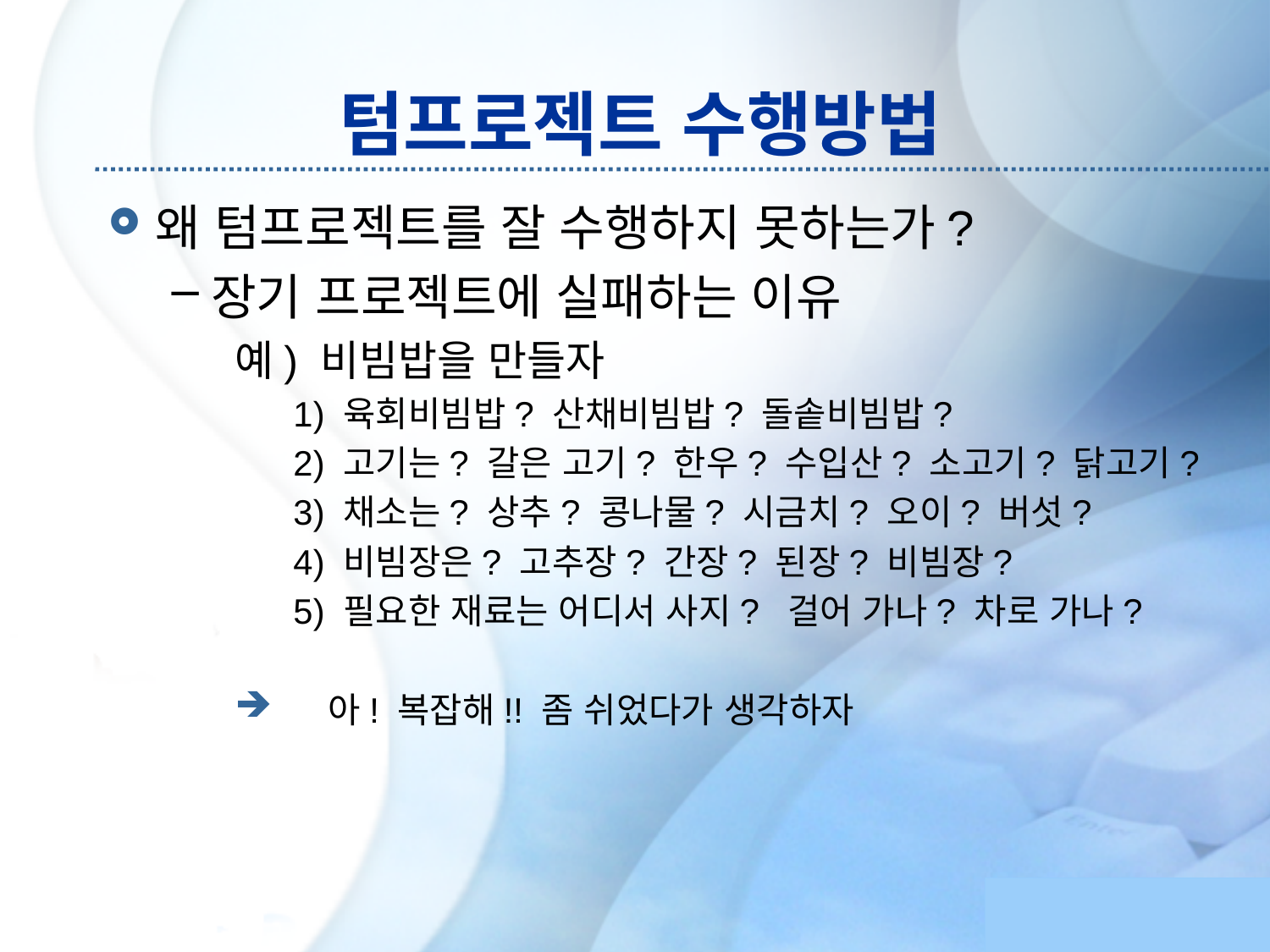

# 텀프로젝트 수행방법
왜 텀프로젝트를 잘 수행하지 못하는가?
장기 프로젝트에 실패하는 이유
예) 비빔밥을 만들자
      1) 육회비빔밥? 산채비빔밥? 돌솥비빔밥?
      2) 고기는? 갈은 고기? 한우? 수입산? 소고기? 닭고기?
      3) 채소는? 상추? 콩나물? 시금치? 오이? 버섯?
      4) 비빔장은? 고추장? 간장? 된장? 비빔장?
      5) 필요한 재료는 어디서 사지?  걸어 가나? 차로 가나?

     아! 복잡해!! 좀 쉬었다가 생각하자